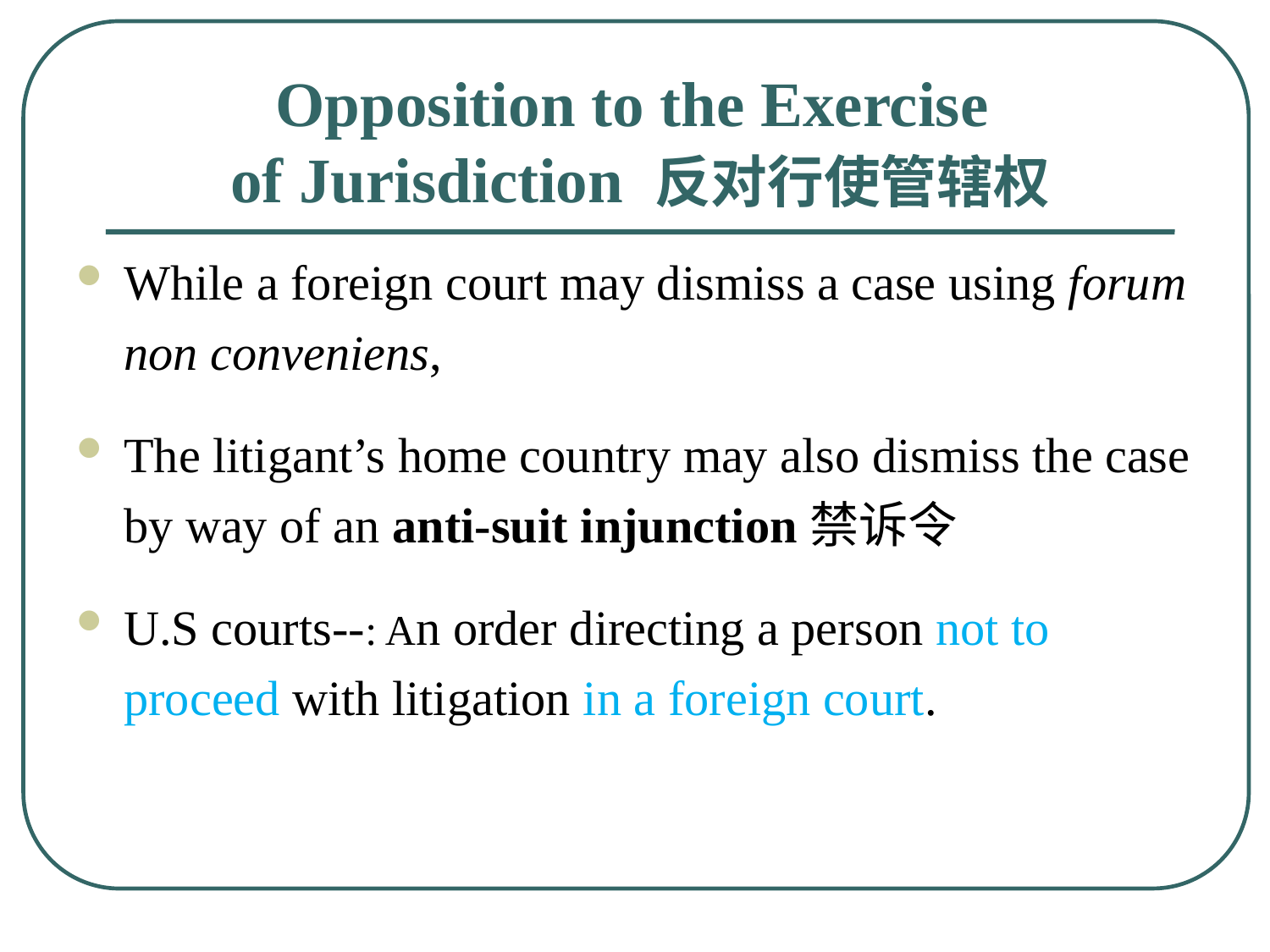

# Opposition to the Exercise of Jurisdiction 反对行使管辖权
While a foreign court may dismiss a case using forum non conveniens,
The litigant’s home country may also dismiss the case by way of an anti-suit injunction禁诉令
U.S courts--: An order directing a person not to proceed with litigation in a foreign court.